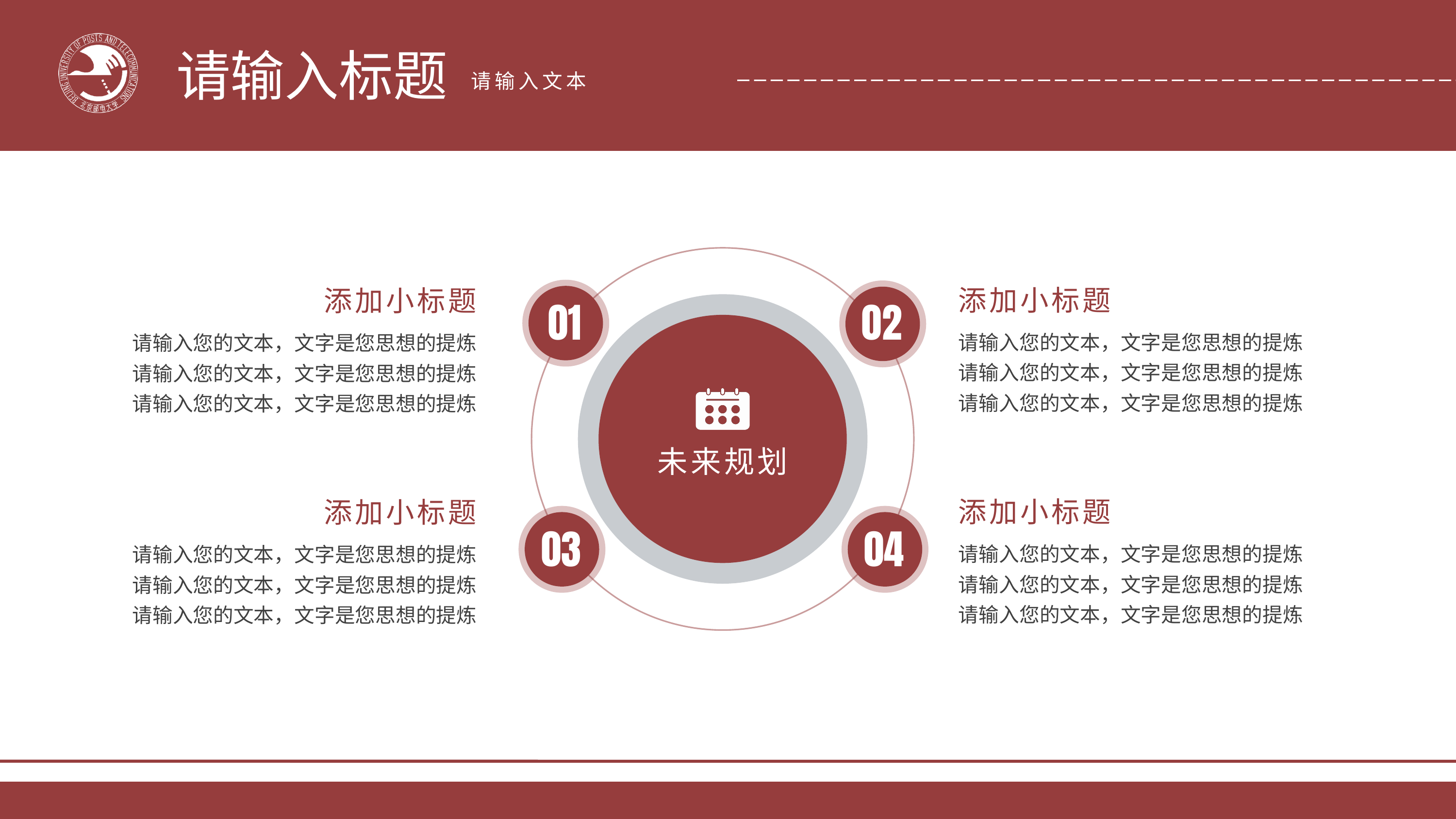

请输入标题
请输入文本

添加小标题
添加小标题

01
02

请输入您的文本，文字是您思想的提炼
请输入您的文本，文字是您思想的提炼
请输入您的文本，文字是您思想的提炼
请输入您的文本，文字是您思想的提炼
请输入您的文本，文字是您思想的提炼
请输入您的文本，文字是您思想的提炼

未来规划
添加小标题
添加小标题

03
04
请输入您的文本，文字是您思想的提炼
请输入您的文本，文字是您思想的提炼
请输入您的文本，文字是您思想的提炼
请输入您的文本，文字是您思想的提炼
请输入您的文本，文字是您思想的提炼
请输入您的文本，文字是您思想的提炼